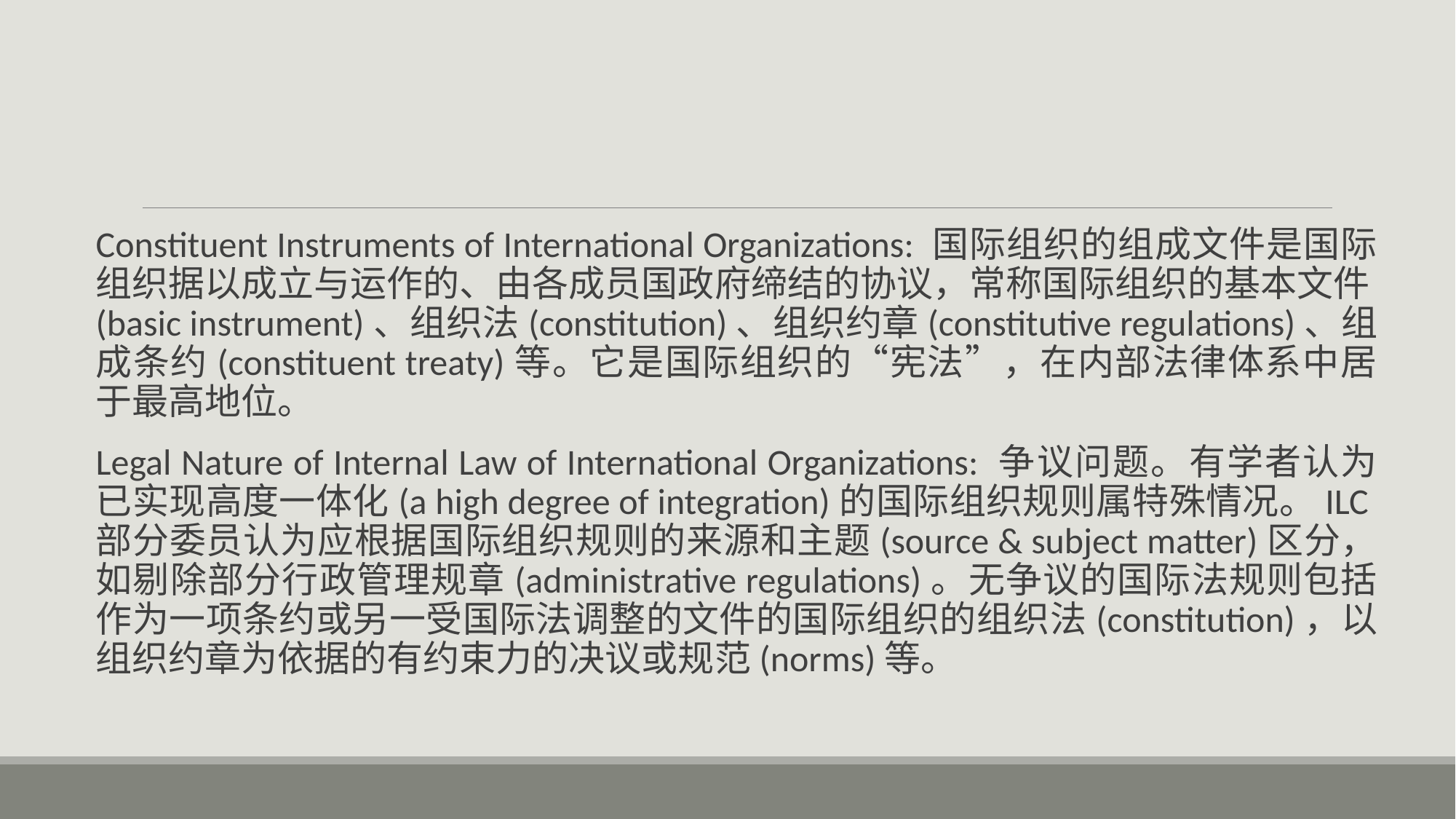

#
Constituent Instruments of International Organizations: 国际组织的组成文件是国际组织据以成立与运作的、由各成员国政府缔结的协议，常称国际组织的基本文件(basic instrument)、组织法(constitution)、组织约章(constitutive regulations)、组成条约(constituent treaty)等。它是国际组织的“宪法”，在内部法律体系中居于最高地位。
Legal Nature of Internal Law of International Organizations: 争议问题。有学者认为已实现高度一体化(a high degree of integration)的国际组织规则属特殊情况。ILC部分委员认为应根据国际组织规则的来源和主题(source & subject matter)区分，如剔除部分行政管理规章(administrative regulations)。无争议的国际法规则包括作为一项条约或另一受国际法调整的文件的国际组织的组织法(constitution)，以组织约章为依据的有约束力的决议或规范(norms)等。